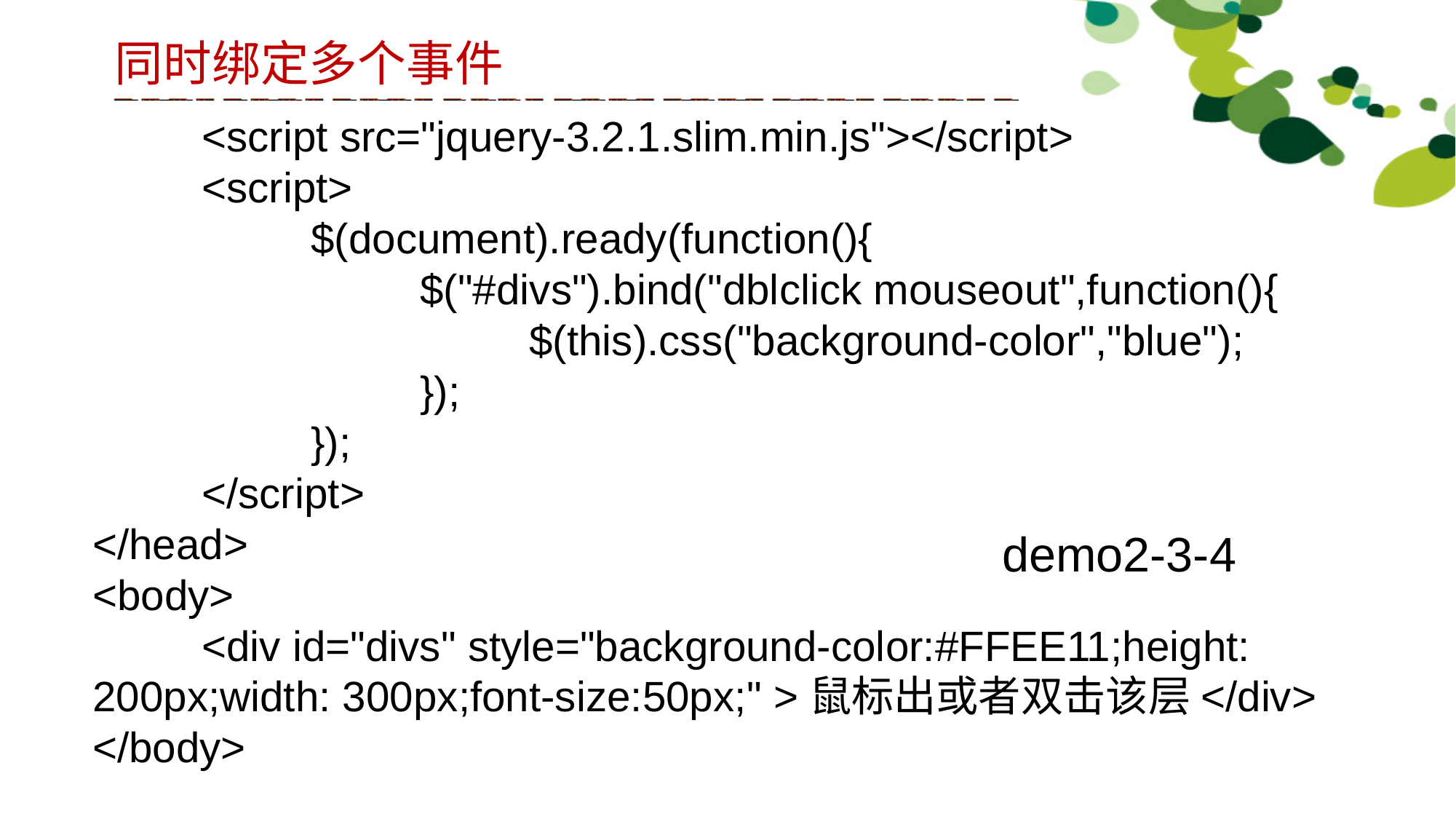

同时绑定多个事件
	<script src="jquery-3.2.1.slim.min.js"></script>
	<script>
		$(document).ready(function(){
			$("#divs").bind("dblclick mouseout",function(){
				$(this).css("background-color","blue");
			});
		});
	</script>
</head>
<body>
	<div id="divs" style="background-color:#FFEE11;height: 200px;width: 300px;font-size:50px;" >鼠标出或者双击该层</div>
</body>

demo2-3-4